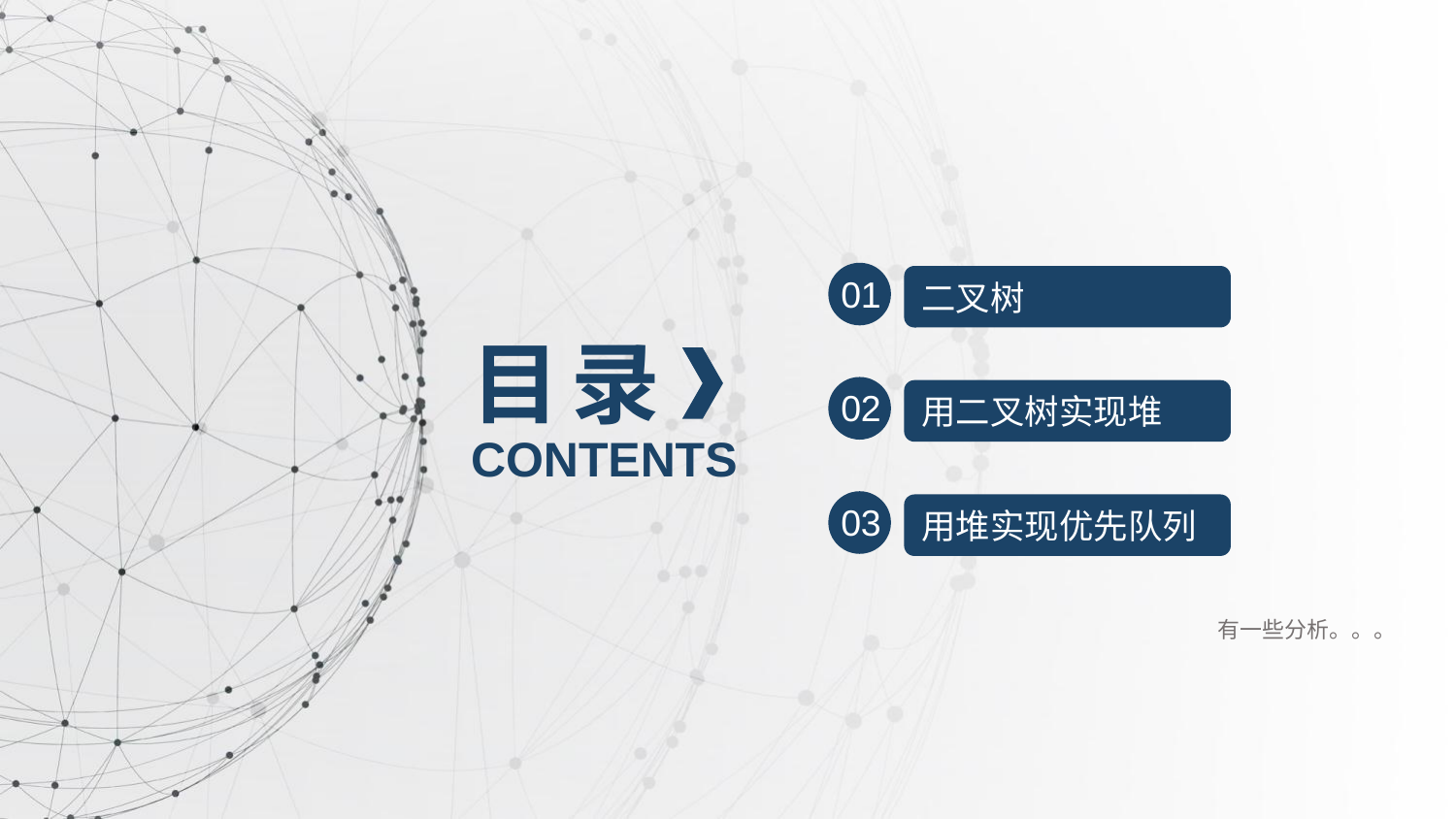

01
二叉树
目 录

02
用二叉树实现堆
CONTENTS

03
用堆实现优先队列
有一些分析。。。